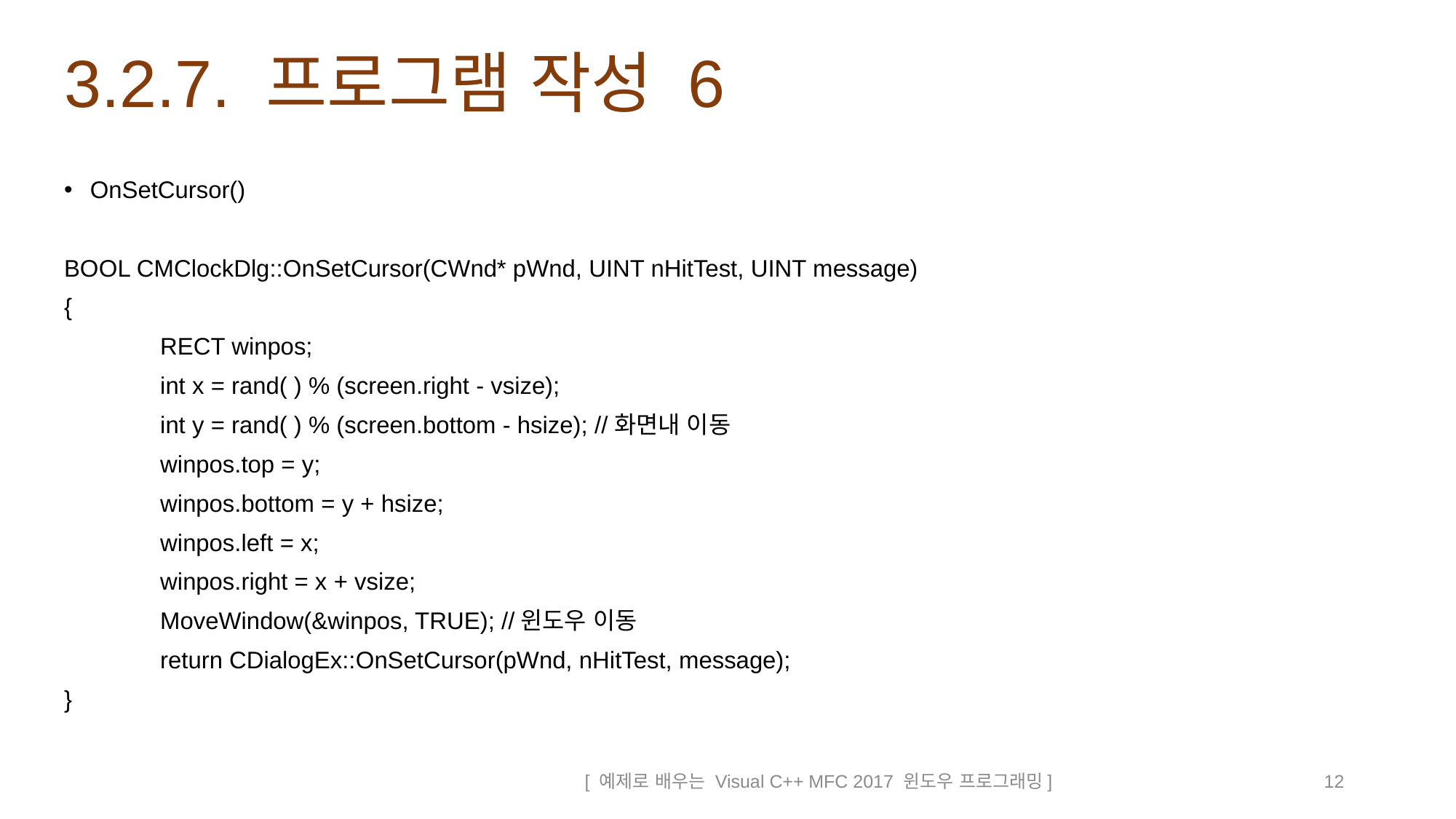

# 3.2.7. 프로그램 작성 6

OnSetCursor()

BOOL CMClockDlg::OnSetCursor(CWnd* pWnd, UINT nHitTest, UINT message)
{
	RECT winpos;
	int x = rand( ) % (screen.right - vsize);
	int y = rand( ) % (screen.bottom - hsize); //화면내 이동
	winpos.top = y;
	winpos.bottom = y + hsize;
	winpos.left = x;
	winpos.right = x + vsize;
	MoveWindow(&winpos, TRUE); //윈도우 이동
	return CDialogEx::OnSetCursor(pWnd, nHitTest, message);
}

[ 예제로 배우는 Visual C++ MFC 2017 윈도우 프로그래밍]
12